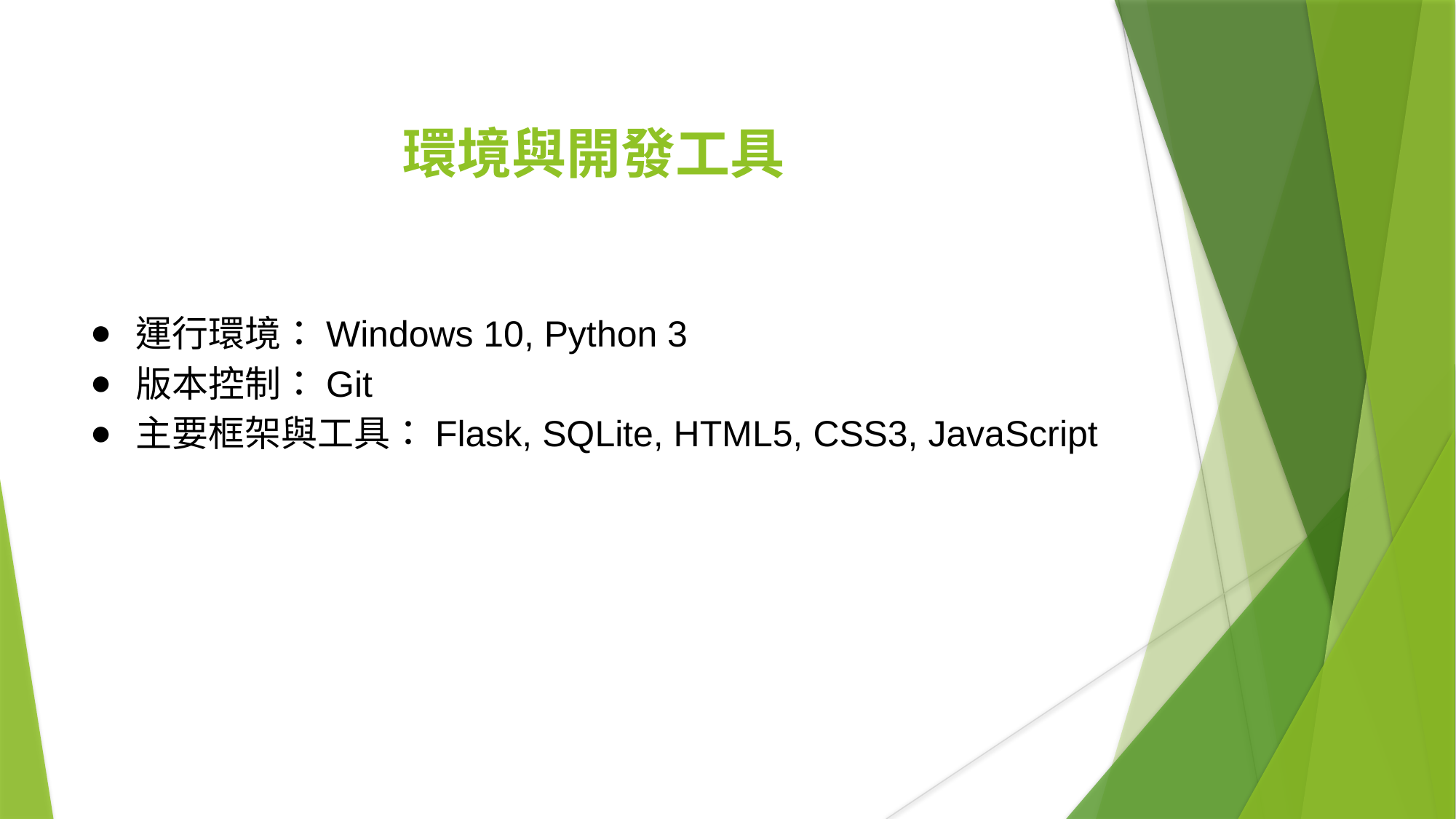

# 環境與開發工具
運行環境：Windows 10, Python 3
版本控制：Git
主要框架與工具：Flask, SQLite, HTML5, CSS3, JavaScript